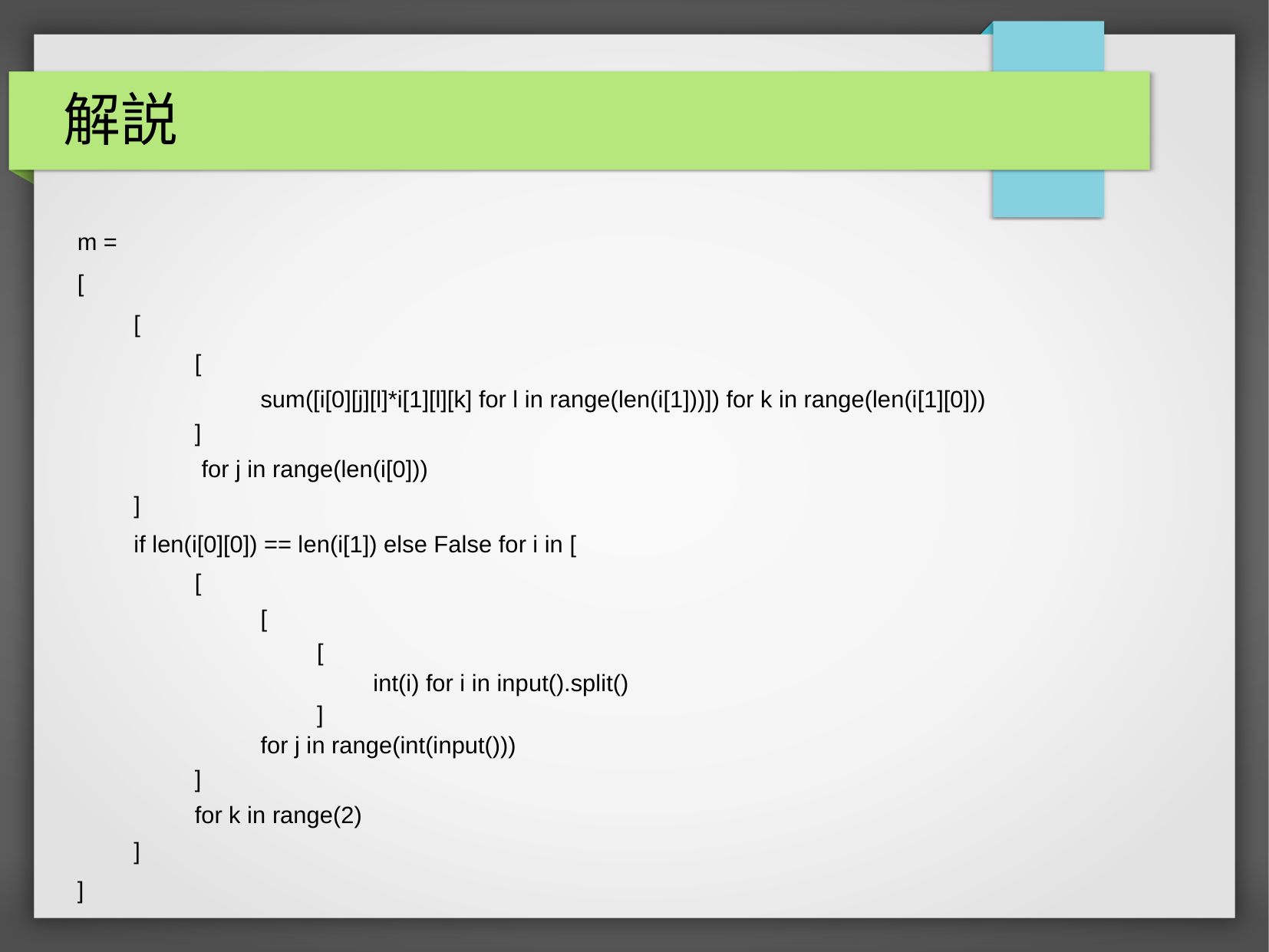

解説
m =
[
[
[
sum([i[0][j][l]*i[1][l][k] for l in range(len(i[1]))]) for k in range(len(i[1][0]))
]
 for j in range(len(i[0]))
]
if len(i[0][0]) == len(i[1]) else False for i in [
[
[
[
int(i) for i in input().split()
]
for j in range(int(input()))
]
for k in range(2)
]
]